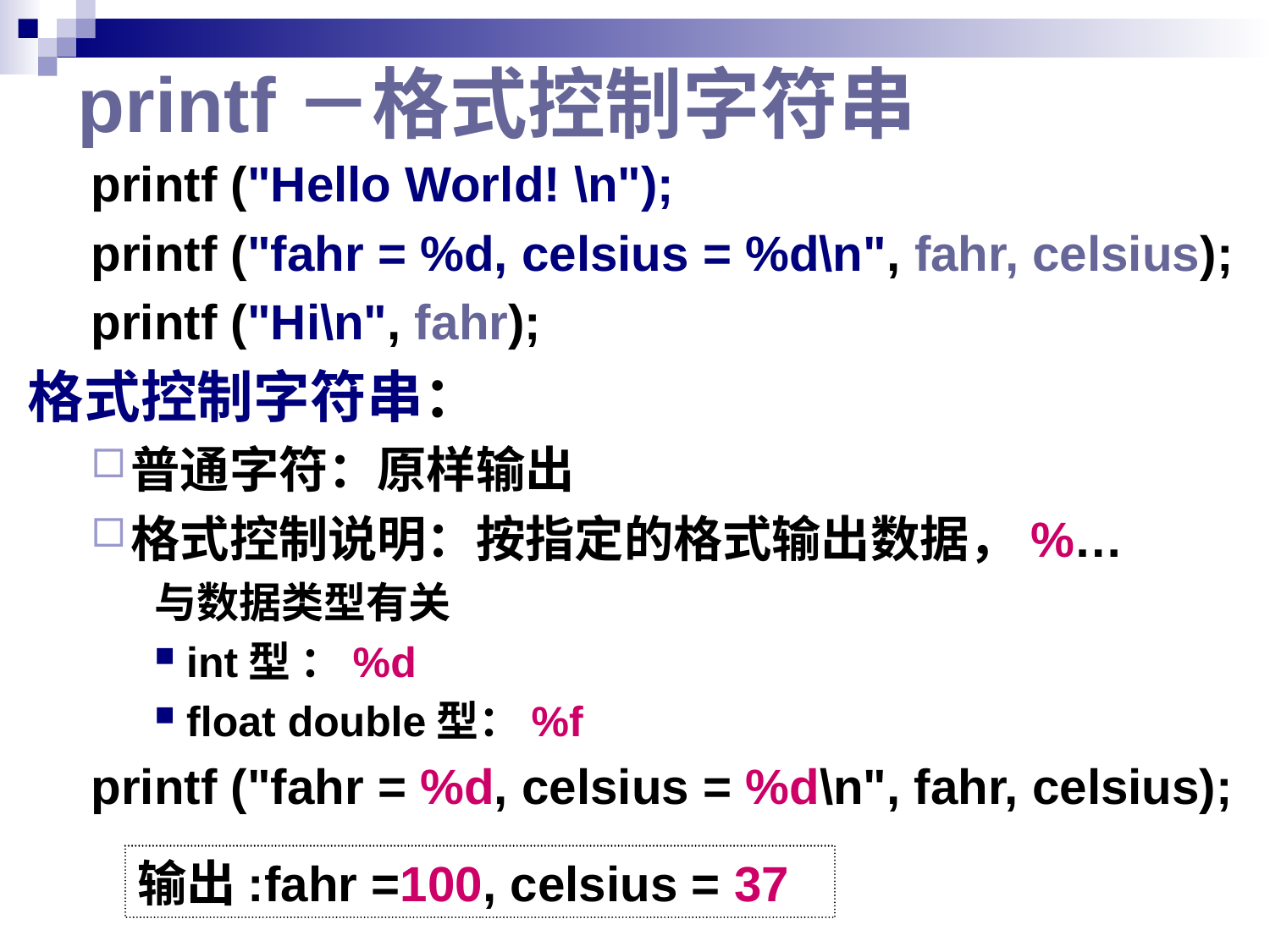

# printf－格式控制字符串
printf ("Hello World! \n");
printf ("fahr = %d, celsius = %d\n", fahr, celsius);
printf ("Hi\n", fahr);
格式控制字符串：
普通字符：原样输出
格式控制说明：按指定的格式输出数据，%…
与数据类型有关
int型 ：%d
float double型：%f
printf ("fahr = %d, celsius = %d\n", fahr, celsius);
输出:fahr =100, celsius = 37